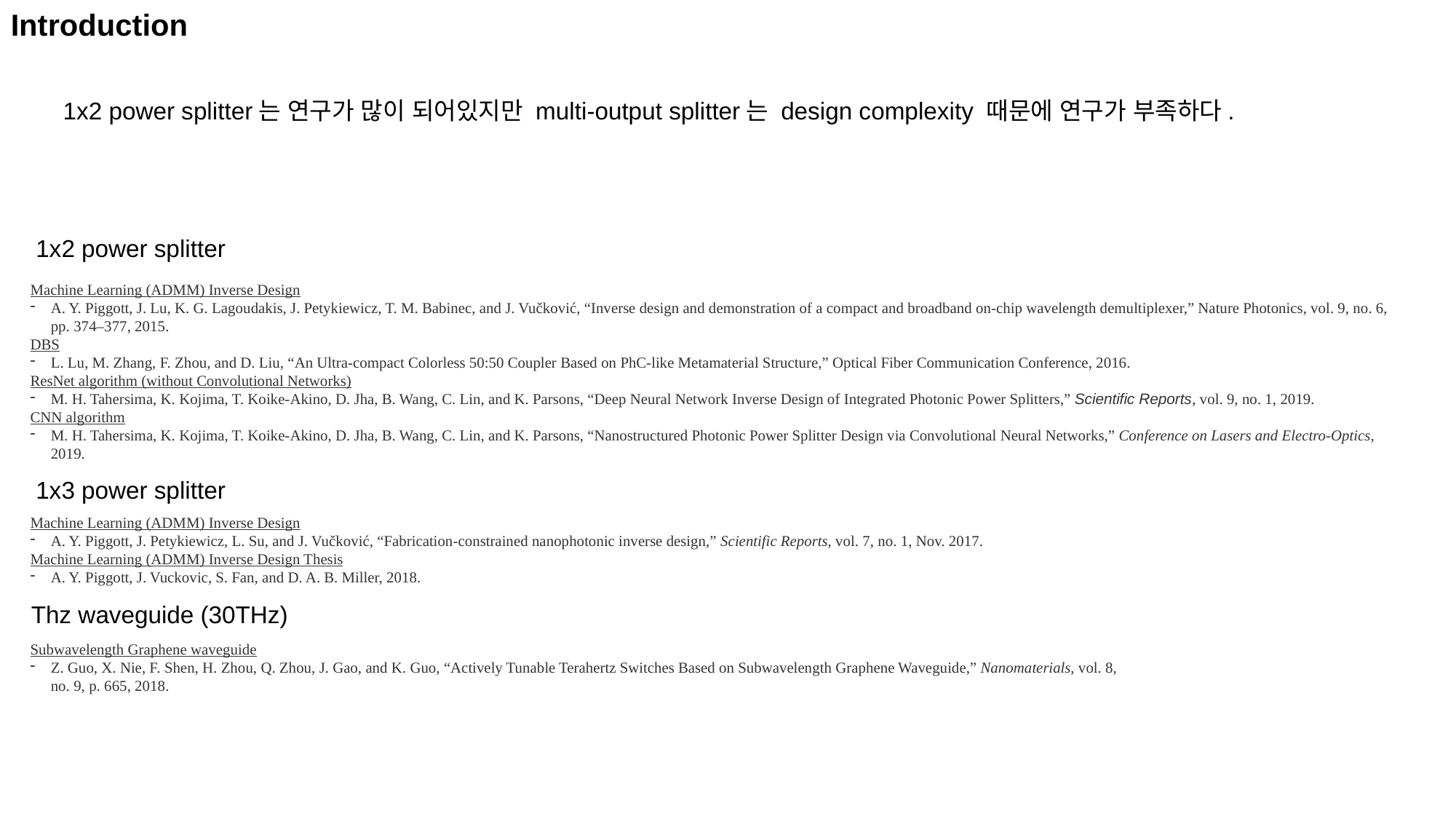

Introduction
1x2 power splitter는 연구가 많이 되어있지만 multi-output splitter는 design complexity 때문에 연구가 부족하다.
1x2 power splitter
Machine Learning (ADMM) Inverse Design
A. Y. Piggott, J. Lu, K. G. Lagoudakis, J. Petykiewicz, T. M. Babinec, and J. Vučković, “Inverse design and demonstration of a compact and broadband on-chip wavelength demultiplexer,” Nature Photonics, vol. 9, no. 6, pp. 374–377, 2015.
DBS
L. Lu, M. Zhang, F. Zhou, and D. Liu, “An Ultra-compact Colorless 50:50 Coupler Based on PhC-like Metamaterial Structure,” Optical Fiber Communication Conference, 2016.
ResNet algorithm (without Convolutional Networks)
M. H. Tahersima, K. Kojima, T. Koike-Akino, D. Jha, B. Wang, C. Lin, and K. Parsons, “Deep Neural Network Inverse Design of Integrated Photonic Power Splitters,” Scientific Reports, vol. 9, no. 1, 2019.
CNN algorithm
M. H. Tahersima, K. Kojima, T. Koike-Akino, D. Jha, B. Wang, C. Lin, and K. Parsons, “Nanostructured Photonic Power Splitter Design via Convolutional Neural Networks,” Conference on Lasers and Electro-Optics, 2019.
1x3 power splitter
Machine Learning (ADMM) Inverse Design
A. Y. Piggott, J. Petykiewicz, L. Su, and J. Vučković, “Fabrication-constrained nanophotonic inverse design,” Scientific Reports, vol. 7, no. 1, Nov. 2017.
Machine Learning (ADMM) Inverse Design Thesis
A. Y. Piggott, J. Vuckovic, S. Fan, and D. A. B. Miller, 2018.
Thz waveguide (30THz)
Subwavelength Graphene waveguide
Z. Guo, X. Nie, F. Shen, H. Zhou, Q. Zhou, J. Gao, and K. Guo, “Actively Tunable Terahertz Switches Based on Subwavelength Graphene Waveguide,” Nanomaterials, vol. 8, no. 9, p. 665, 2018.